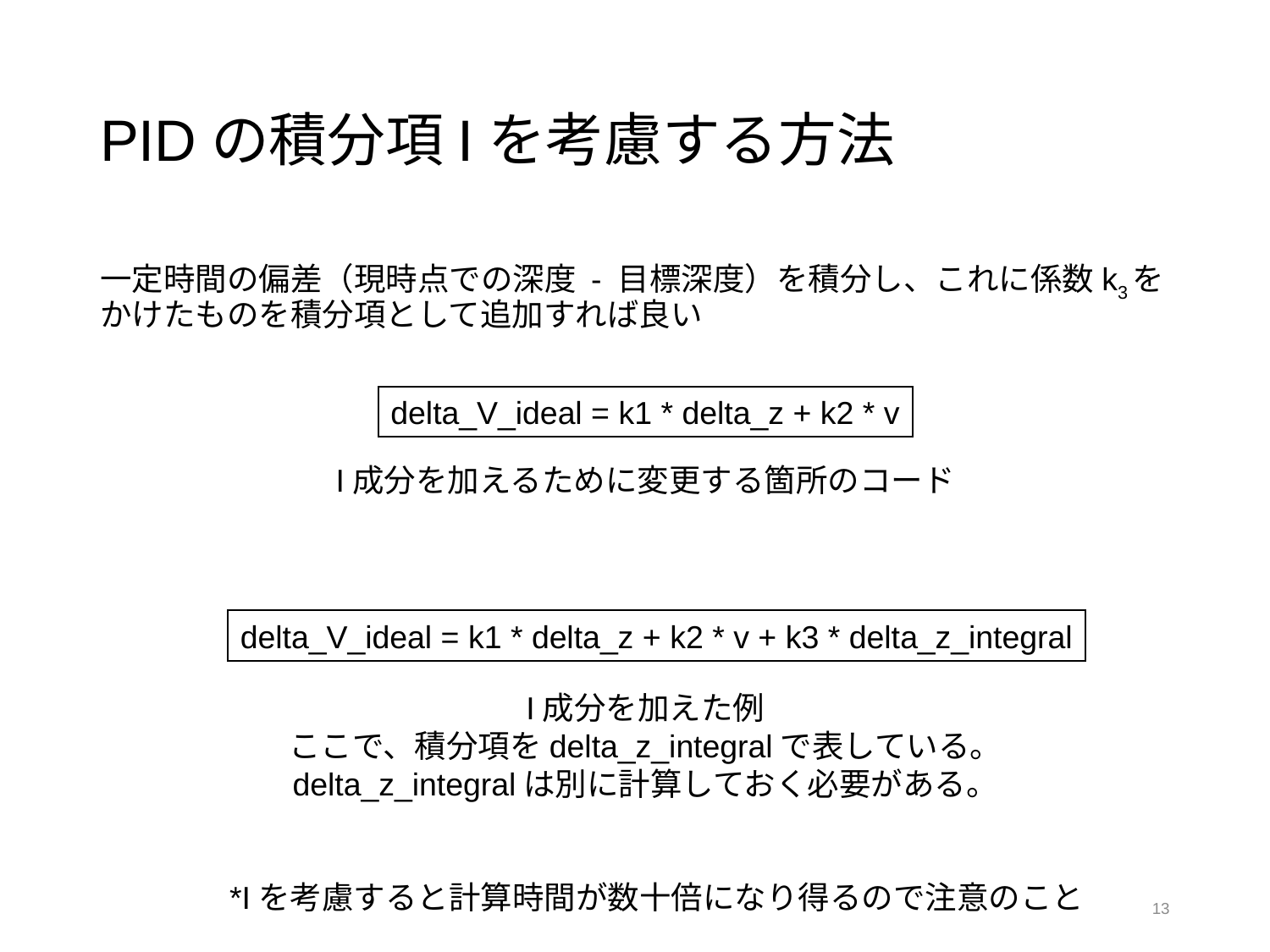

# PIDの積分項Iを考慮する方法
一定時間の偏差（現時点での深度 - 目標深度）を積分し、これに係数k3をかけたものを積分項として追加すれば良い

delta_V_ideal = k1 * delta_z + k2 * v
I成分を加えるために変更する箇所のコード
delta_V_ideal = k1 * delta_z + k2 * v + k3 * delta_z_integral
I成分を加えた例
ここで、積分項をdelta_z_integralで表している。 delta_z_integralは別に計算しておく必要がある。
*Iを考慮すると計算時間が数十倍になり得るので注意のこと
13